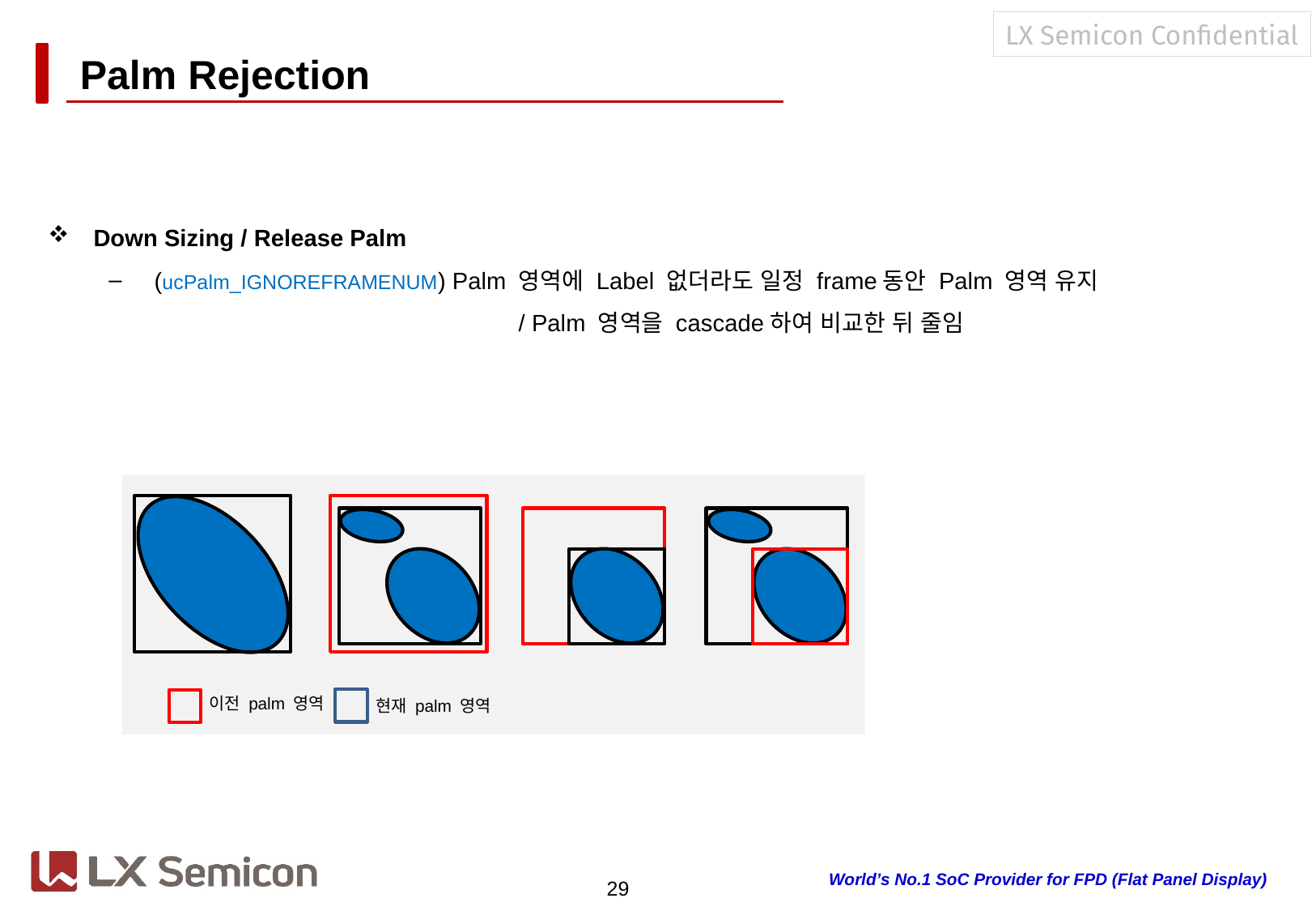

# Palm Rejection

Down Sizing / Release Palm
(ucPalm_IGNOREFRAMENUM) Palm 영역에 Label 없더라도 일정 frame동안 Palm 영역 유지
			/ Palm 영역을 cascade하여 비교한 뒤 줄임

이전 palm 영역

현재 palm 영역